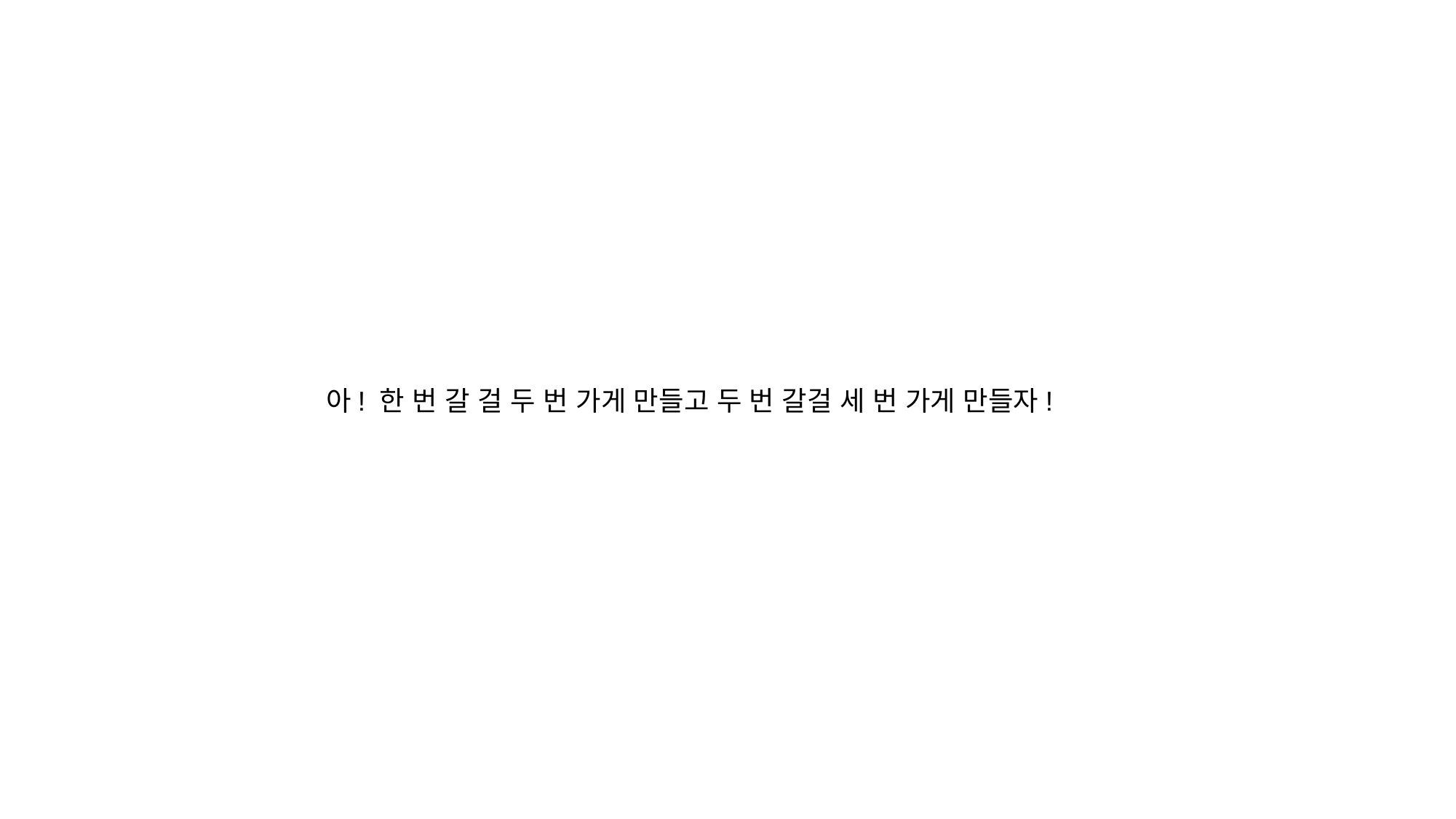

아! 한 번 갈 걸 두 번 가게 만들고 두 번 갈걸 세 번 가게 만들자!